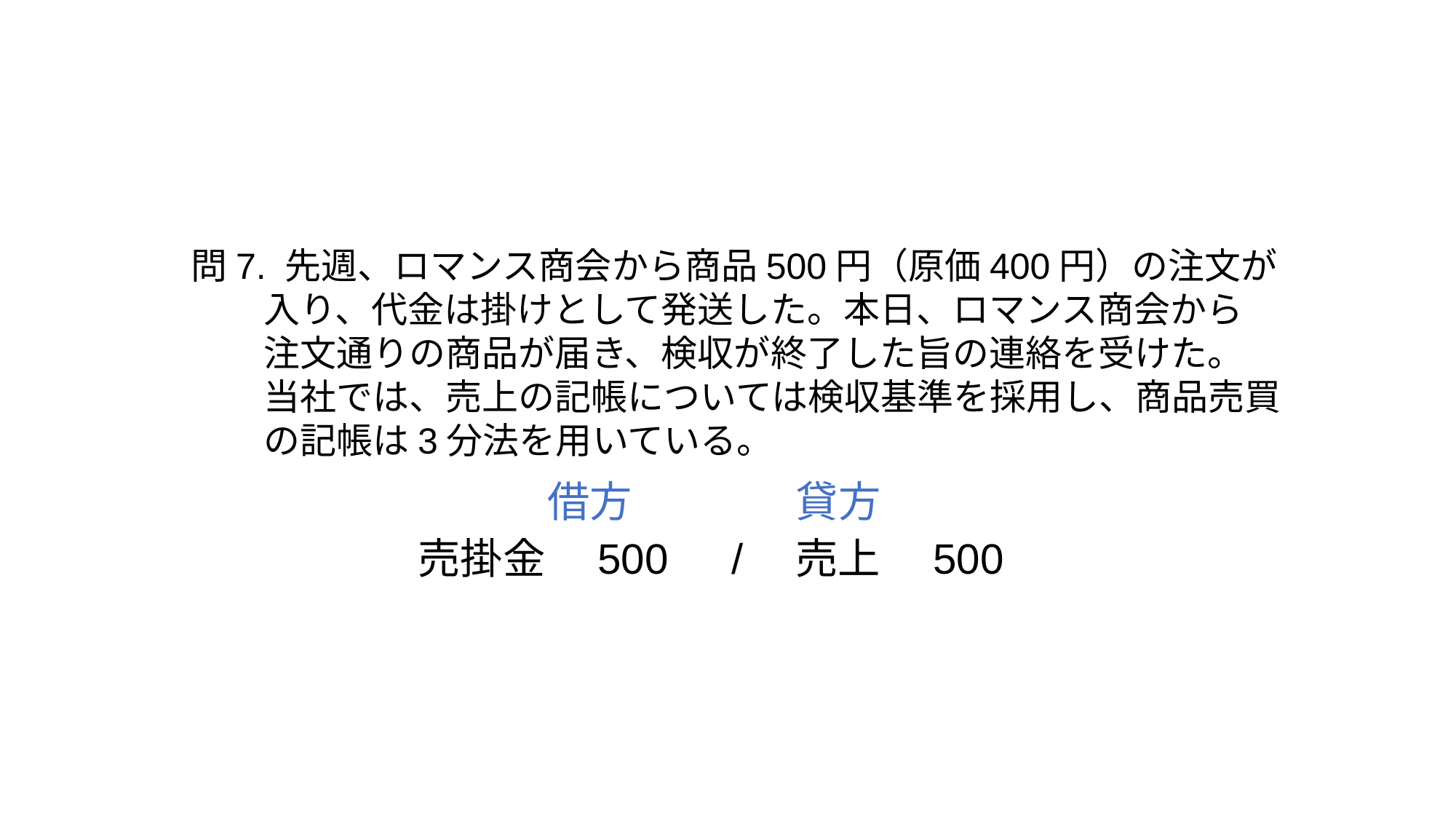

問7. 先週、ロマンス商会から商品500円（原価400円）の注文が
　　入り、代金は掛けとして発送した。本日、ロマンス商会から
　　注文通りの商品が届き、検収が終了した旨の連絡を受けた。
　　当社では、売上の記帳については検収基準を採用し、商品売買
　　の記帳は3分法を用いている。
借方
貸方
売掛金　500　/　売上　500